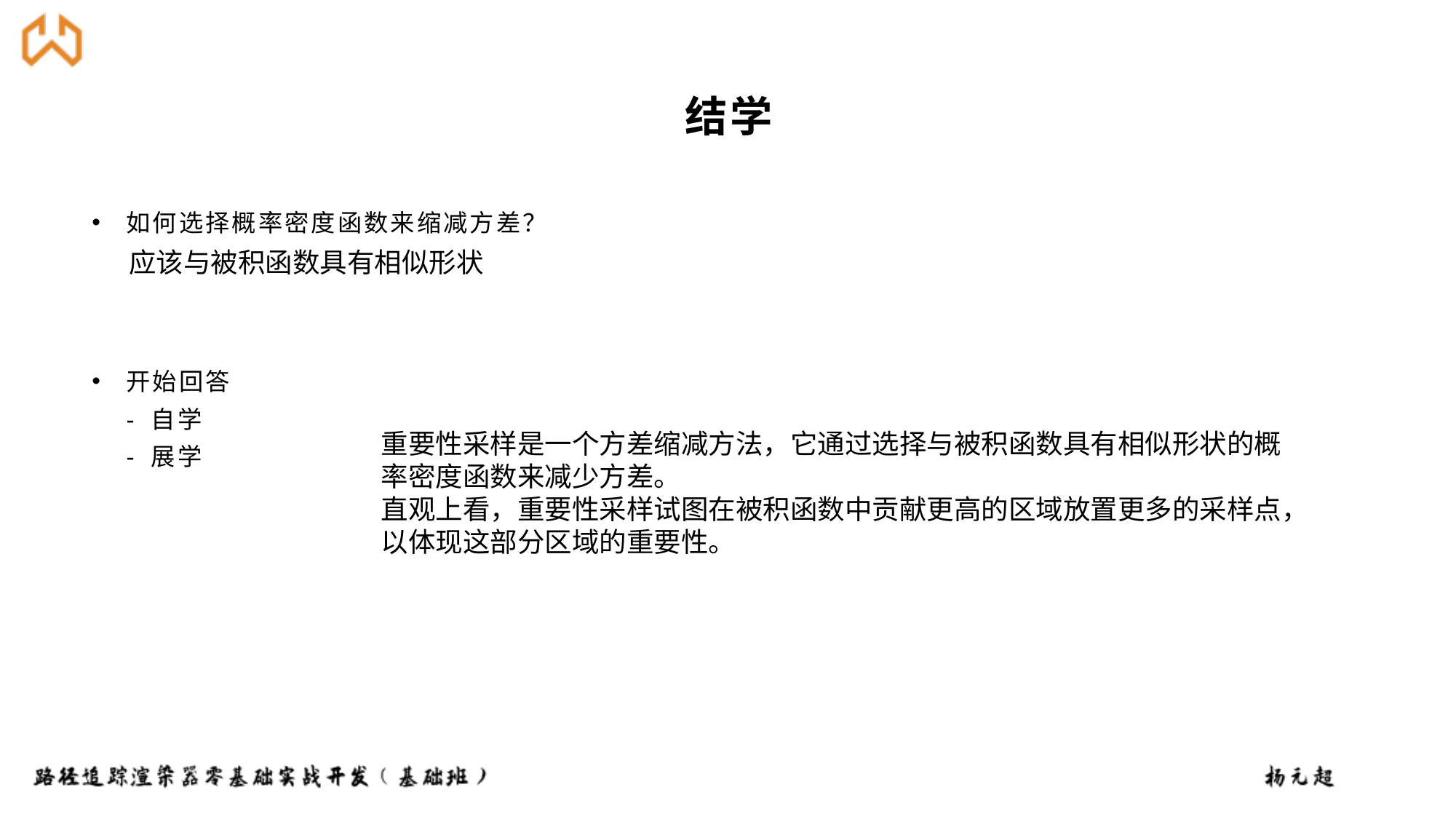

# 结学
如何选择概率密度函数来缩减方差？

开始回答
- 自学
- 展学
应该与被积函数具有相似形状
重要性采样是一个方差缩减方法，它通过选择与被积函数具有相似形状的概率密度函数来减少方差。
直观上看，重要性采样试图在被积函数中贡献更高的区域放置更多的采样点，以体现这部分区域的重要性。